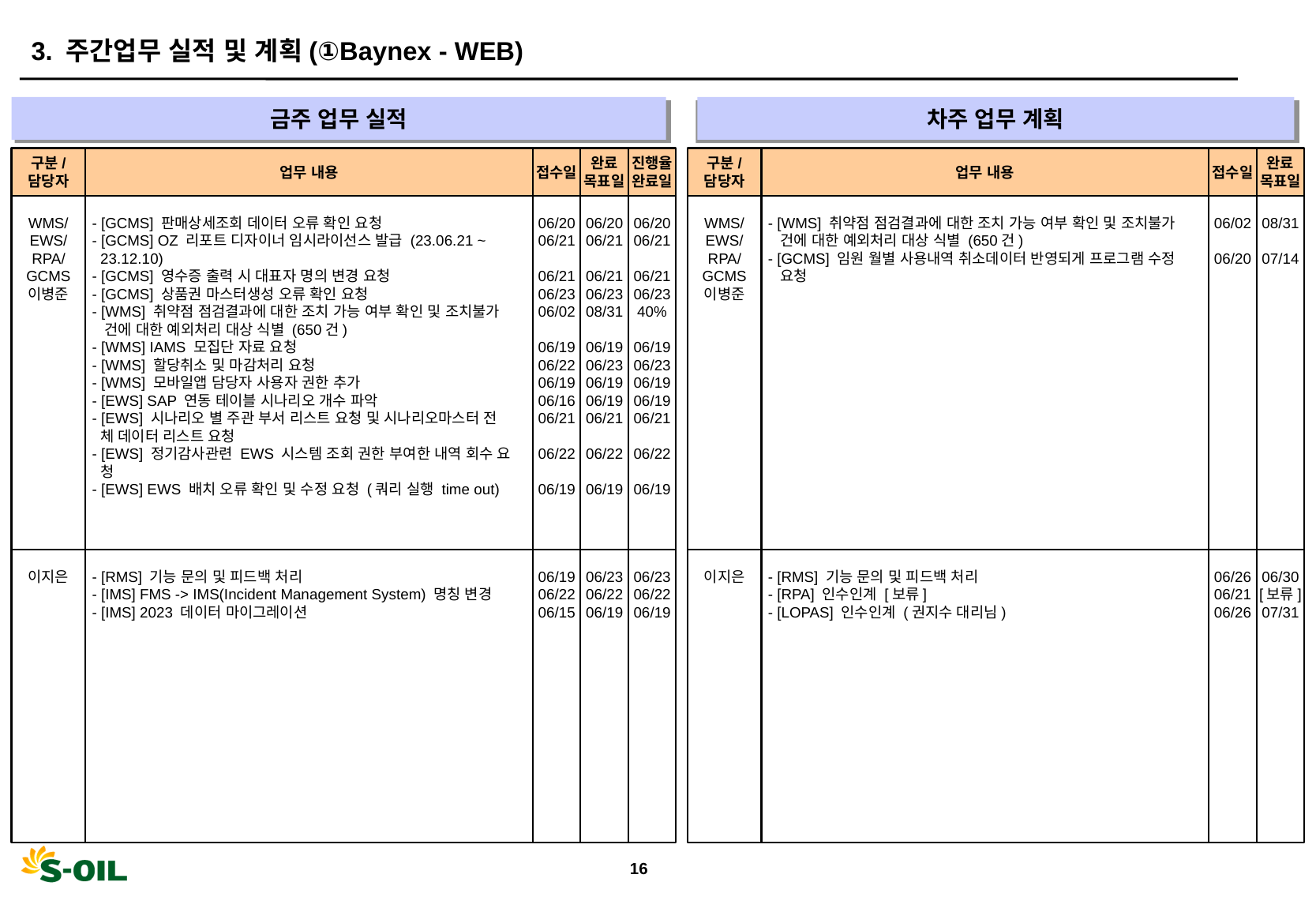

3. 주간업무 실적 및 계획(①Baynex - WEB)
금주 업무 실적
차주 업무 계획
" "
" "
구분/
담당자
업무 내용
접수일
완료
목표일
진행율
완료일
구분/
담당자
업무 내용
접수일
완료
목표일
WMS/
EWS/
RPA/
GCMS
이병준

- [GCMS] 판매상세조회 데이터 오류 확인 요청
- [GCMS] OZ 리포트 디자이너 임시라이선스 발급 (23.06.21 ~
  23.12.10)
- [GCMS] 영수증 출력 시 대표자 명의 변경 요청
- [GCMS] 상품권 마스터생성 오류 확인 요청
- [WMS] 취약점 점검결과에 대한 조치 가능 여부 확인 및 조치불가
   건에 대한 예외처리 대상 식별 (650건)
- [WMS] IAMS 모집단 자료 요청
- [WMS] 할당취소 및 마감처리 요청
- [WMS] 모바일앱 담당자 사용자 권한 추가
- [EWS] SAP 연동 테이블 시나리오 개수 파악
- [EWS] 시나리오 별 주관 부서 리스트 요청 및 시나리오마스터 전
  체 데이터 리스트 요청
- [EWS] 정기감사관련 EWS 시스템 조회 권한 부여한 내역 회수 요
  청
- [EWS] EWS 배치 오류 확인 및 수정 요청 (쿼리 실행 time out)
06/20
06/21
06/21
06/23
06/02
06/19
06/22
06/19
06/16
06/21
06/22
06/19
06/20
06/21
06/21
06/23
08/31
06/19
06/23
06/19
06/19
06/21
06/22
06/19
06/20
06/21
06/21
06/23
40%
06/19
06/23
06/19
06/19
06/21
06/22
06/19
WMS/
EWS/
RPA/
GCMS
이병준

- [WMS] 취약점 점검결과에 대한 조치 가능 여부 확인 및 조치불가
   건에 대한 예외처리 대상 식별 (650건)
- [GCMS] 임원 월별 사용내역 취소데이터 반영되게 프로그램 수정
   요청
06/02
06/20
08/31
07/14
이지은

- [RMS] 기능 문의 및 피드백 처리
- [IMS] FMS -> IMS(Incident Management System) 명칭 변경
- [IMS] 2023 데이터 마이그레이션
06/19
06/22
06/15
06/23
06/22
06/19
06/23
06/22
06/19
이지은

- [RMS] 기능 문의 및 피드백 처리
- [RPA] 인수인계 [보류]
- [LOPAS] 인수인계 (권지수 대리님)
06/26
06/21
06/26
06/30
[보류]
07/31